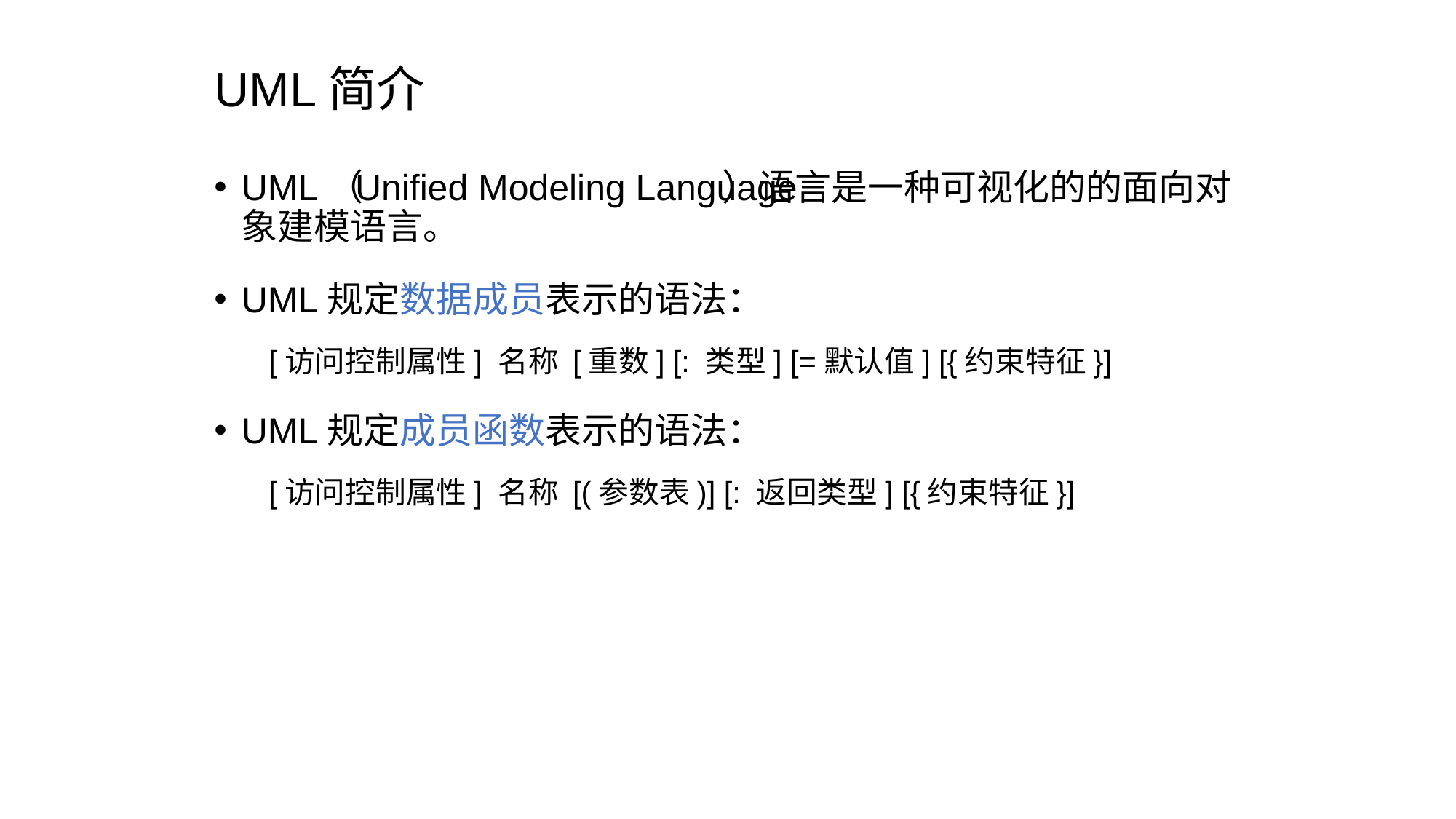

# UML简介
Unified Modeling Language
UML（                                            ）语言是一种可视化的的面向对象建模语言。
UML规定数据成员表示的语法：
[访问控制属性] 名称 [重数] [: 类型] [=默认值] [{约束特征}]
UML规定成员函数表示的语法：
[访问控制属性] 名称 [(参数表)] [: 返回类型] [{约束特征}]